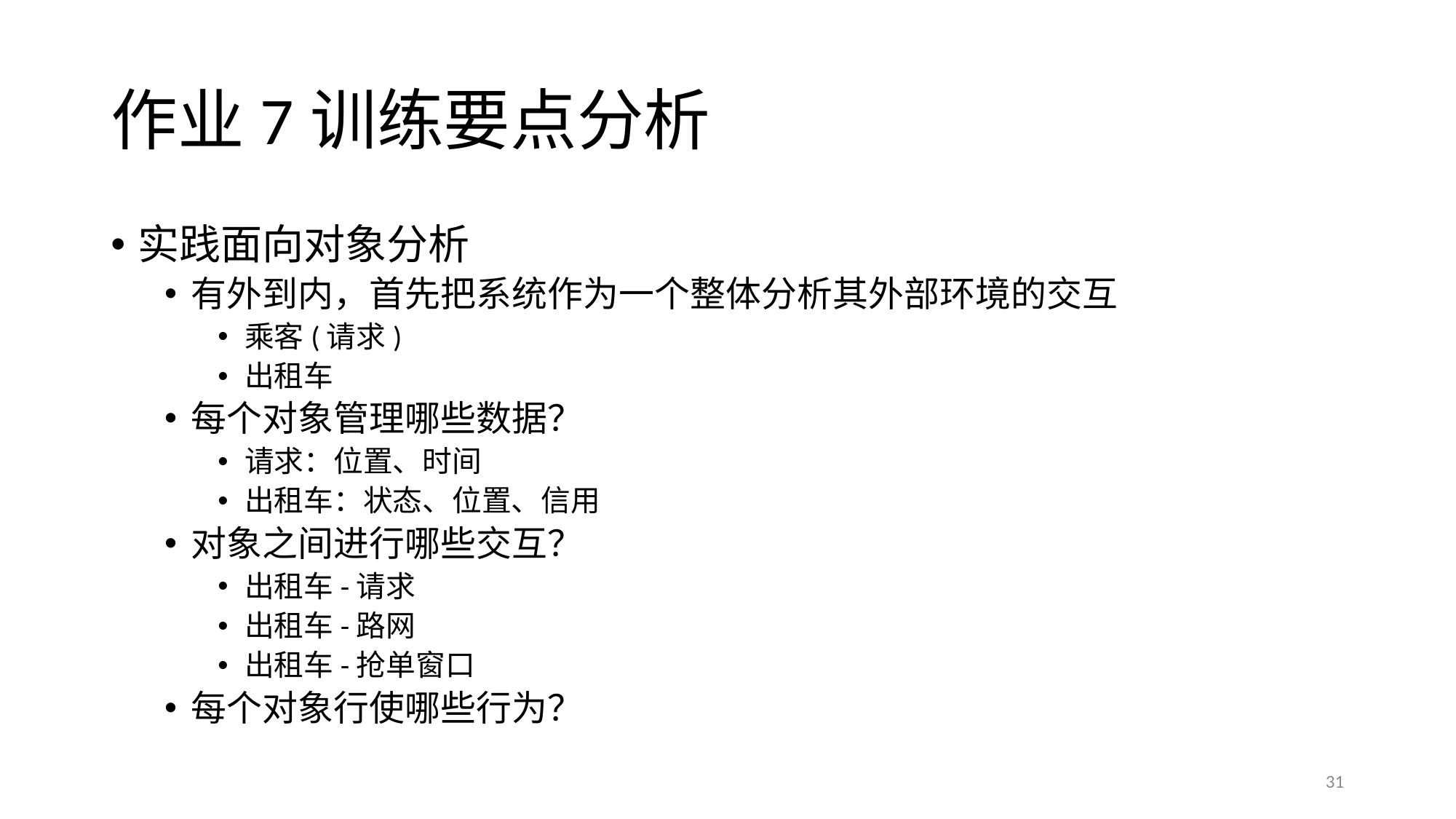

# 作业7训练要点分析
实践面向对象分析
有外到内，首先把系统作为一个整体分析其外部环境的交互
乘客(请求)
出租车
每个对象管理哪些数据？
请求：位置、时间
出租车：状态、位置、信用
对象之间进行哪些交互？
出租车-请求
出租车-路网
出租车-抢单窗口
每个对象行使哪些行为？
31